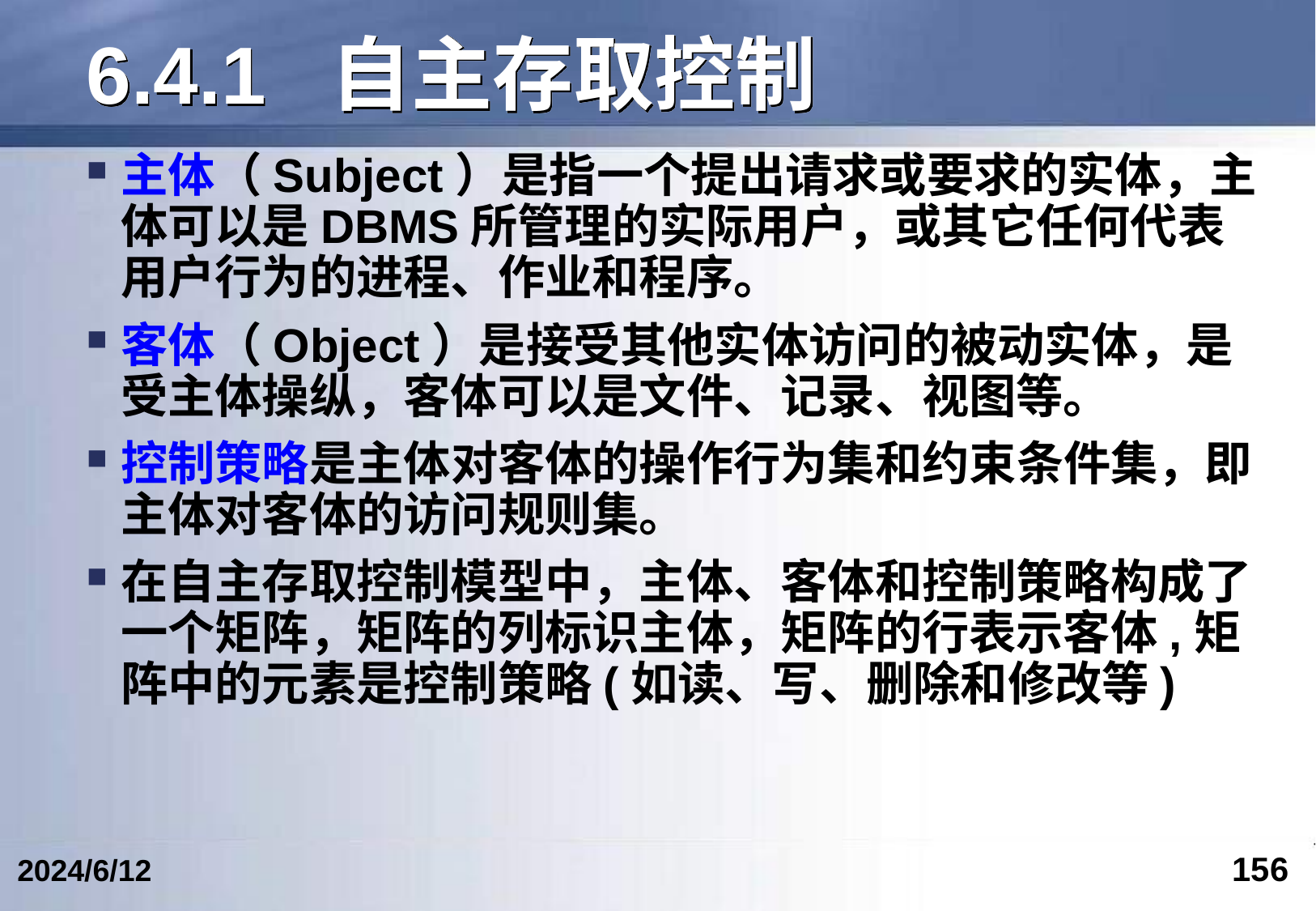

# 6.4.1  自主存取控制
主体（Subject）是指一个提出请求或要求的实体，主体可以是DBMS所管理的实际用户，或其它任何代表用户行为的进程、作业和程序。
客体（Object）是接受其他实体访问的被动实体，是受主体操纵，客体可以是文件、记录、视图等。
控制策略是主体对客体的操作行为集和约束条件集，即主体对客体的访问规则集。
在自主存取控制模型中，主体、客体和控制策略构成了一个矩阵，矩阵的列标识主体，矩阵的行表示客体,矩阵中的元素是控制策略(如读、写、删除和修改等)
156
2024/6/12